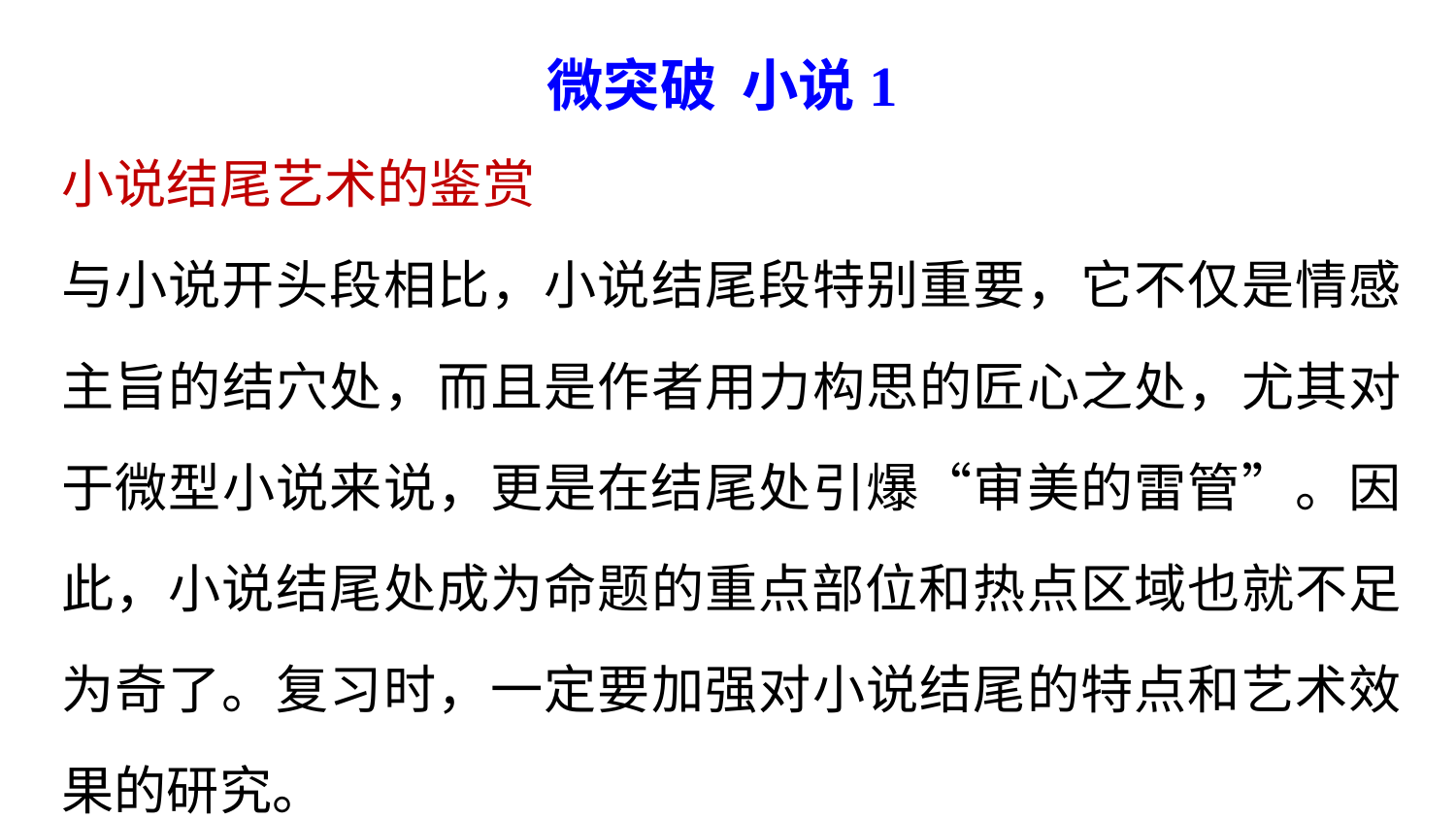

微突破  小说1
小说结尾艺术的鉴赏
与小说开头段相比，小说结尾段特别重要，它不仅是情感主旨的结穴处，而且是作者用力构思的匠心之处，尤其对于微型小说来说，更是在结尾处引爆“审美的雷管”。因此，小说结尾处成为命题的重点部位和热点区域也就不足为奇了。复习时，一定要加强对小说结尾的特点和艺术效果的研究。